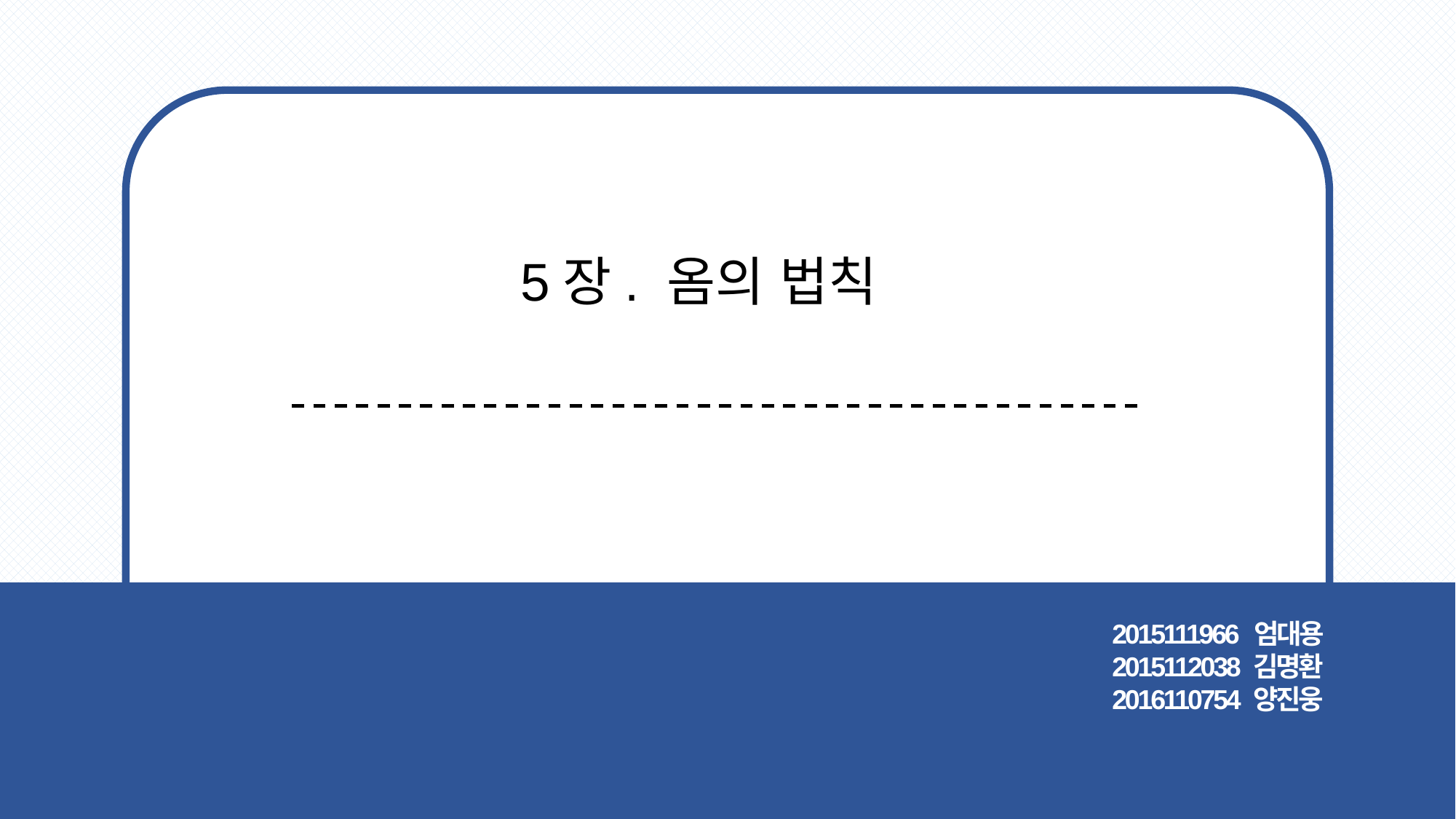

5장. 옴의 법칙

2015111966 엄대용
2015112038 김명환
2016110754 양진웅